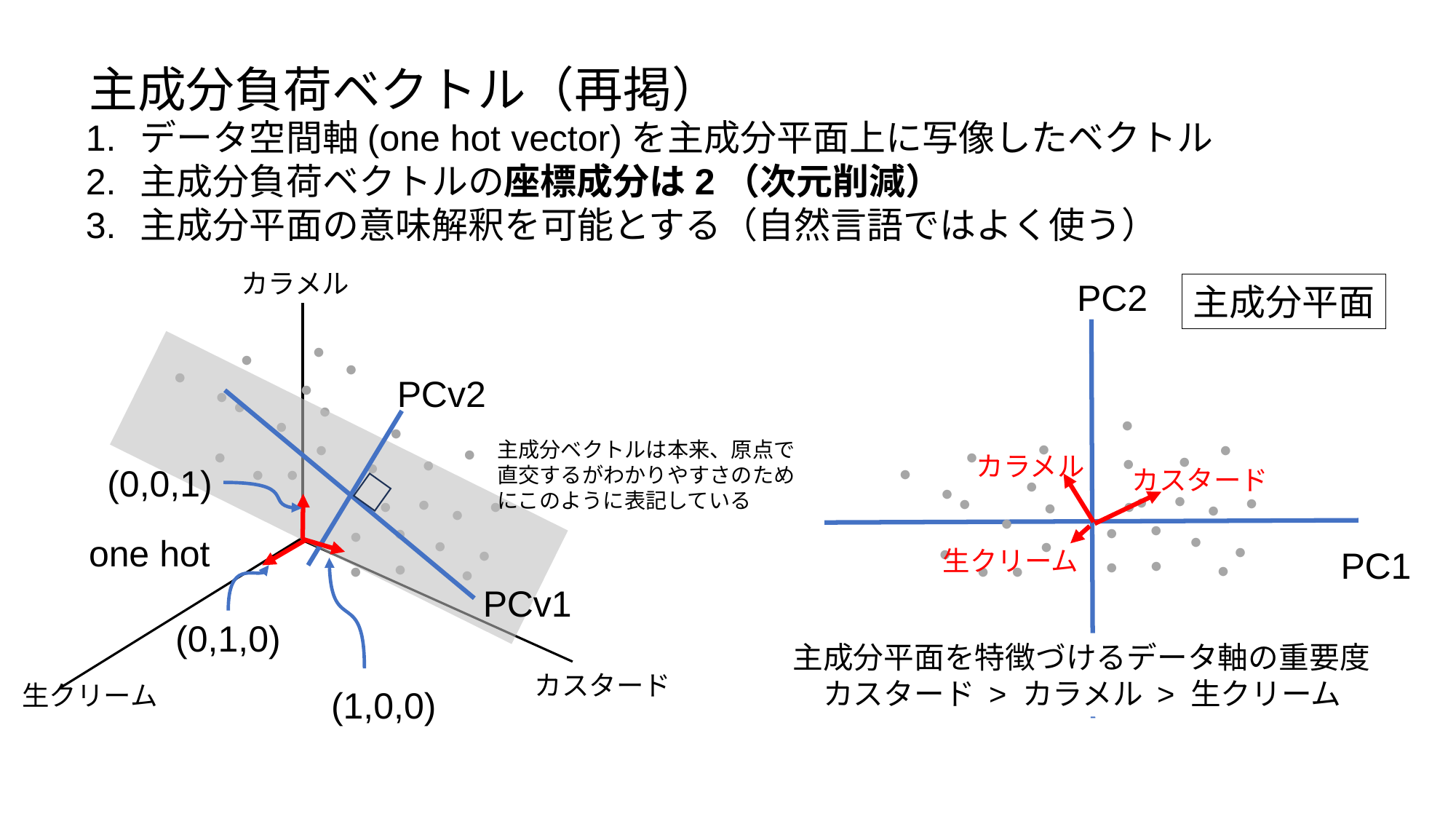

主成分負荷ベクトル（再掲）
データ空間軸(one hot vector)を主成分平面上に写像したベクトル
主成分負荷ベクトルの座標成分は2（次元削減）
主成分平面の意味解釈を可能とする（自然言語ではよく使う）
カラメル
PC2
主成分平面
●
●
●
●
PCv2
●
●
●
●
●
●
●

主成分ベクトルは本来、原点で直交するがわかりやすさのためにこのように表記している
●
●
カラメル
●
●
●
●
●
●
●
(0,0,1)
●
カスタード
●
●
●
●

●
●
●
●
●
●
●
●
●
●
●
●
●
●
●
●
●
one hot
●
●
●
PC1
生クリーム
●
●
●
●
●
●
●
●
●
●
●
PCv1
(0,1,0)
主成分平面を特徴づけるデータ軸の重要度
　カスタード > カラメル > 生クリーム
カスタード
(1,0,0)
生クリーム